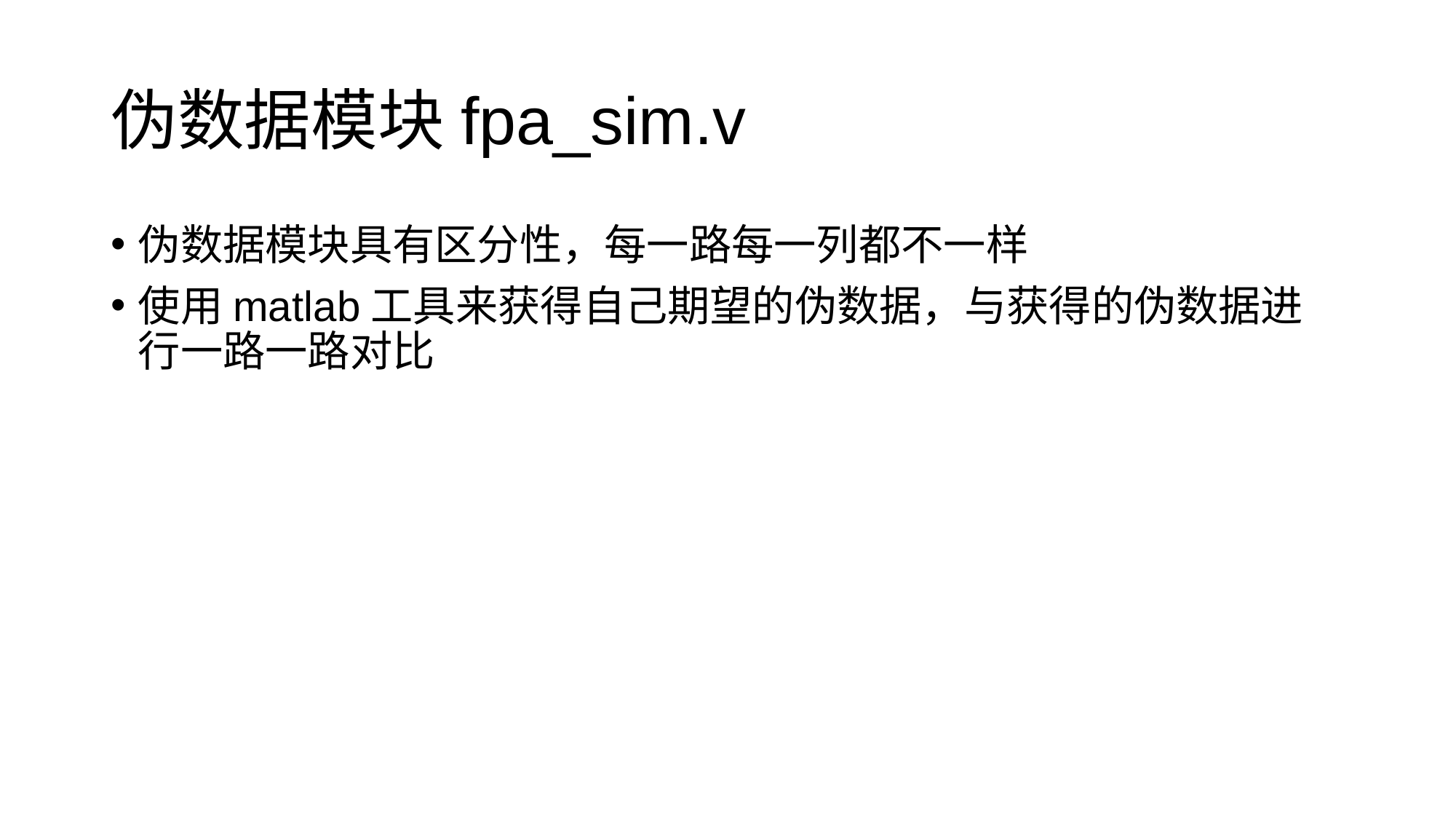

# 伪数据模块fpa_sim.v
伪数据模块具有区分性，每一路每一列都不一样
使用matlab工具来获得自己期望的伪数据，与获得的伪数据进行一路一路对比